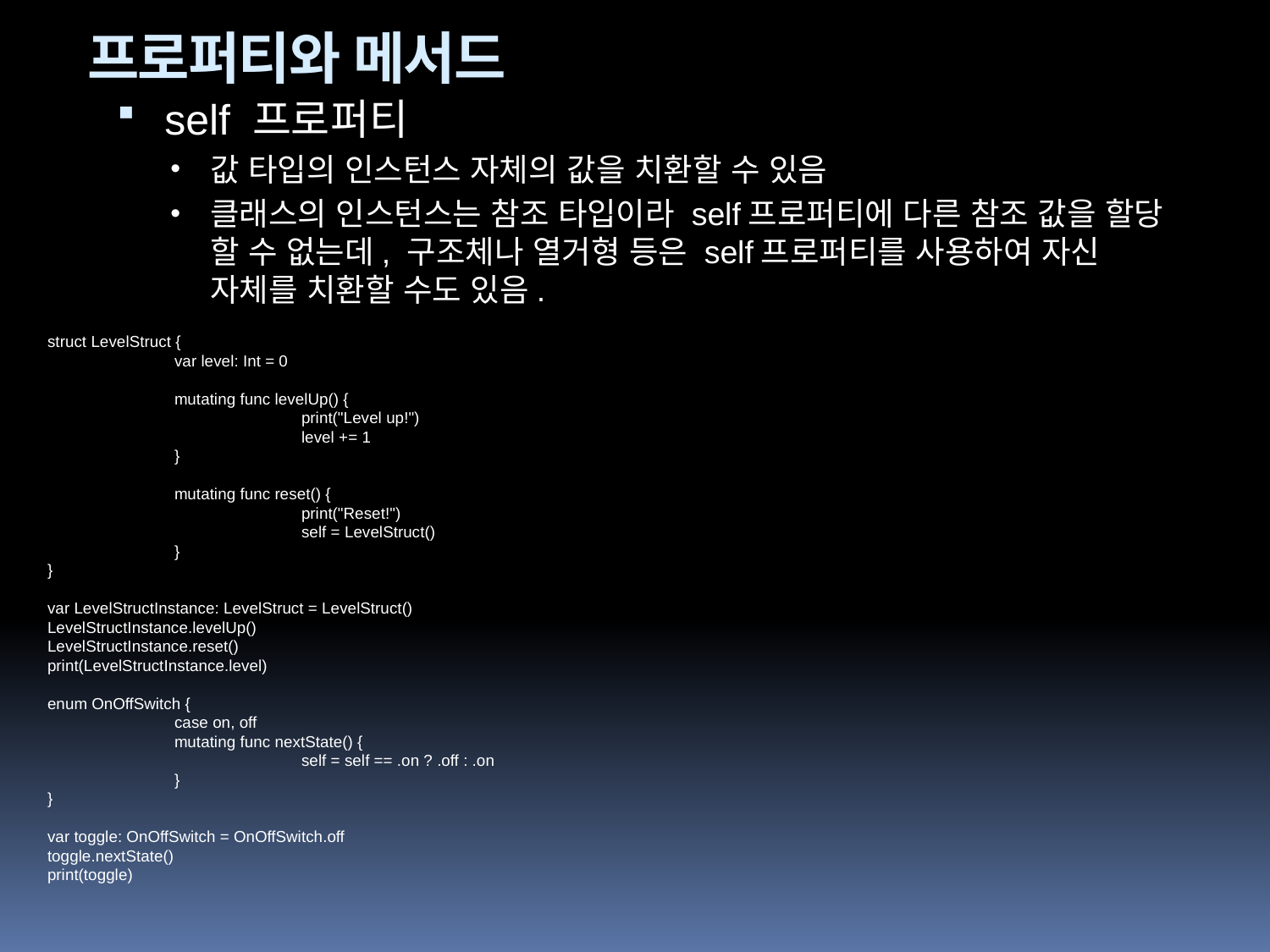

프로퍼티와 메서드
self 프로퍼티
값 타입의 인스턴스 자체의 값을 치환할 수 있음
클래스의 인스턴스는 참조 타입이라 self프로퍼티에 다른 참조 값을 할당 할 수 없는데, 구조체나 열거형 등은 self프로퍼티를 사용하여 자신 자체를 치환할 수도 있음.
struct LevelStruct {
	var level: Int = 0

	mutating func levelUp() {
		print("Level up!")
		level += 1
	}

	mutating func reset() {
		print("Reset!")
		self = LevelStruct()
	}
}

var LevelStructInstance: LevelStruct = LevelStruct()
LevelStructInstance.levelUp()
LevelStructInstance.reset()
print(LevelStructInstance.level)

enum OnOffSwitch {
	case on, off
	mutating func nextState() {
		self = self == .on ? .off : .on
	}
}

var toggle: OnOffSwitch = OnOffSwitch.off
toggle.nextState()
print(toggle)